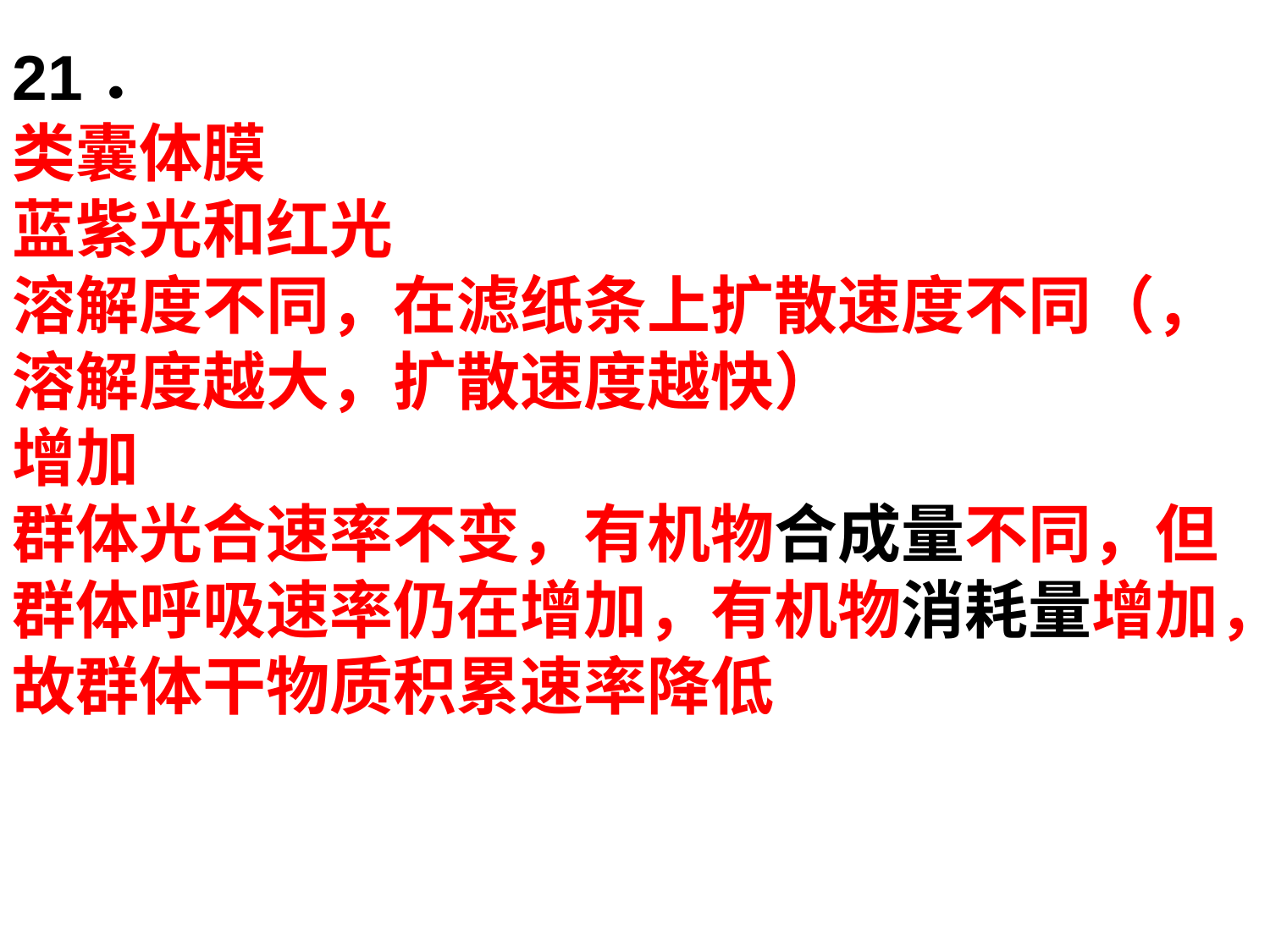

21．
类囊体膜
蓝紫光和红光
溶解度不同，在滤纸条上扩散速度不同（，溶解度越大，扩散速度越快）
增加
群体光合速率不变，有机物合成量不同，但群体呼吸速率仍在增加，有机物消耗量增加，故群体干物质积累速率降低